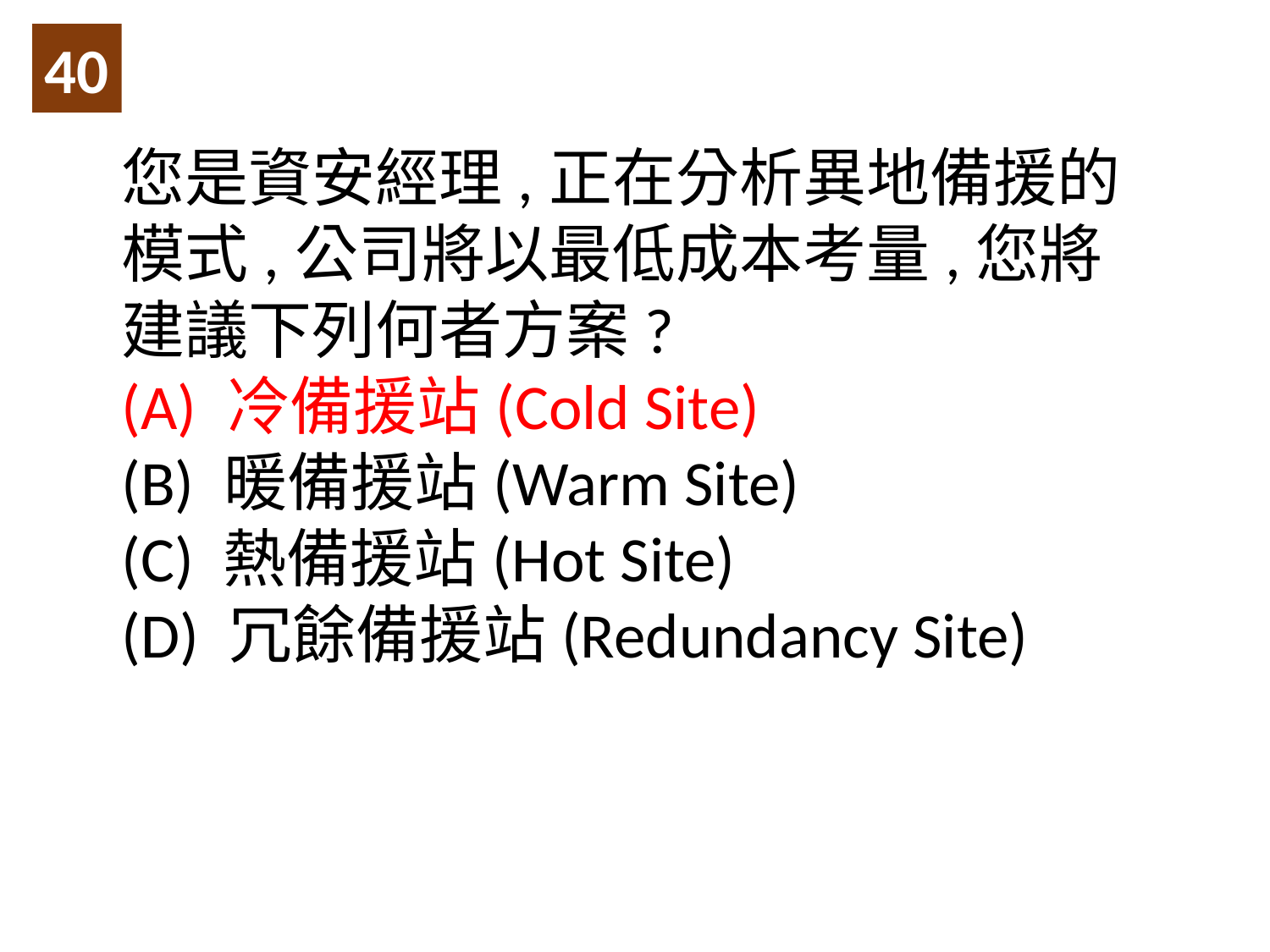

40
您是資安經理,正在分析異地備援的模式,公司將以最低成本考量,您將建議下列何者方案?
(A) 冷備援站(Cold Site)
(B) 暖備援站(Warm Site)
(C) 熱備援站(Hot Site)
(D) 冗餘備援站(Redundancy Site)